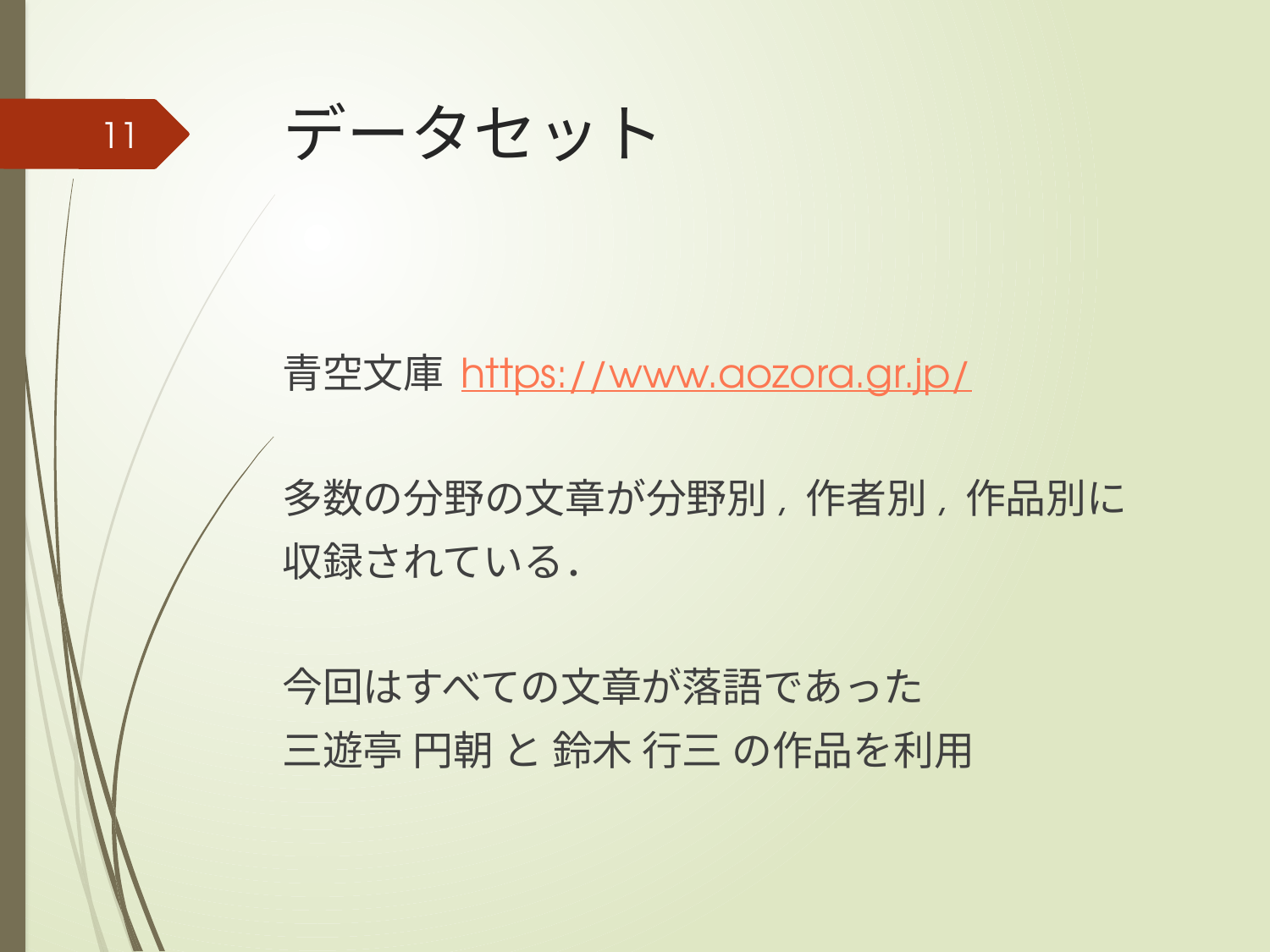

# データセット
11
青空文庫 https://www.aozora.gr.jp/

多数の分野の文章が分野別, 作者別, 作品別に
収録されている．

今回はすべての文章が落語であった
三遊亭 円朝 と 鈴木 行三 の作品を利用